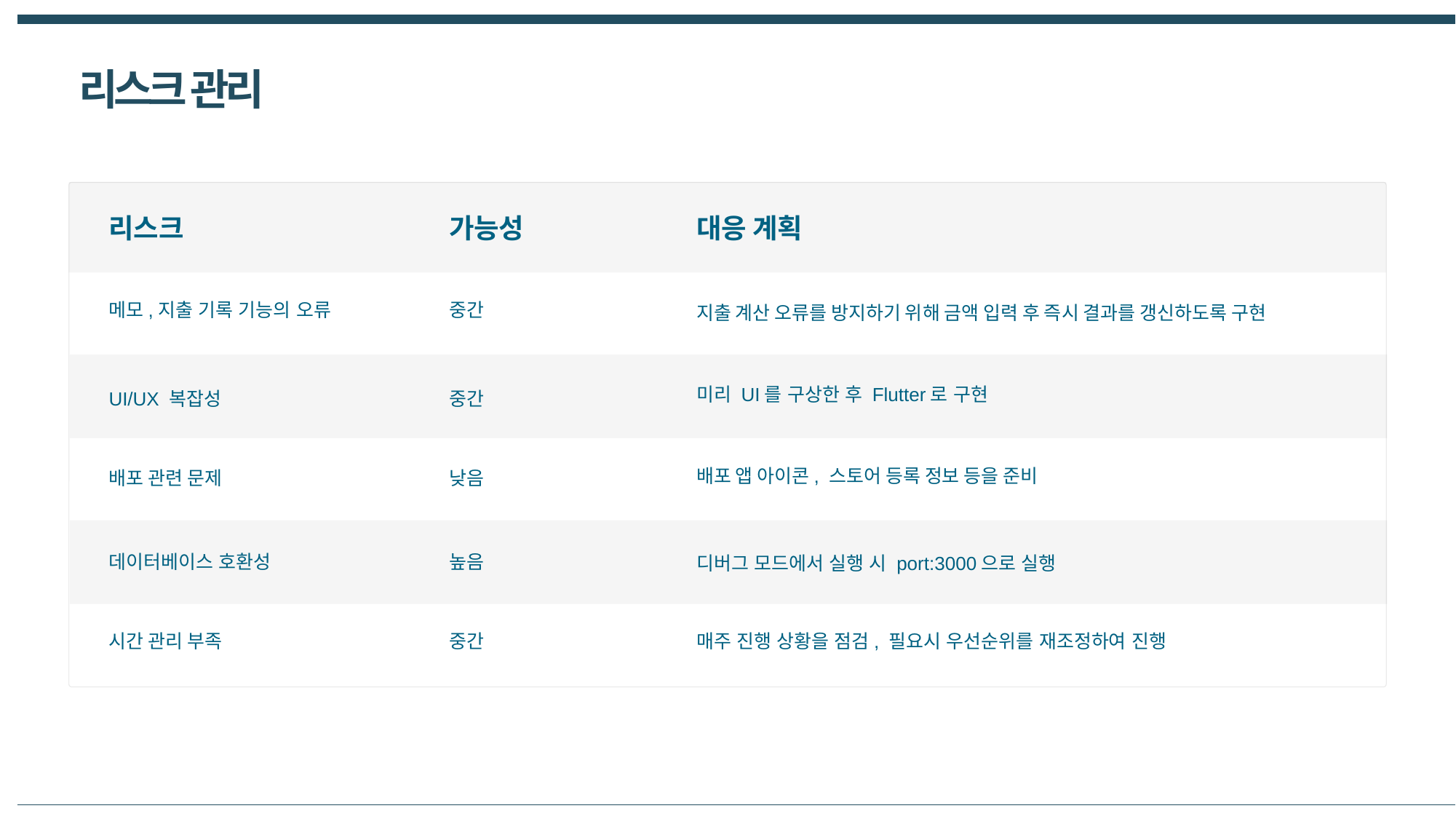

리스크 관리

리스크
가능성
대응 계획

메모,지출 기록 기능의 오류
중간
지출 계산 오류를 방지하기 위해 금액 입력 후 즉시 결과를 갱신하도록 구현

미리 UI를 구상한 후 Flutter로 구현
UI/UX 복잡성
중간

배포 앱 아이콘, 스토어 등록 정보 등을 준비
배포 관련 문제
낮음

데이터베이스 호환성
높음
디버그 모드에서 실행 시 port:3000으로 실행
시간 관리 부족
중간
매주 진행 상황을 점검, 필요시 우선순위를 재조정하여 진행